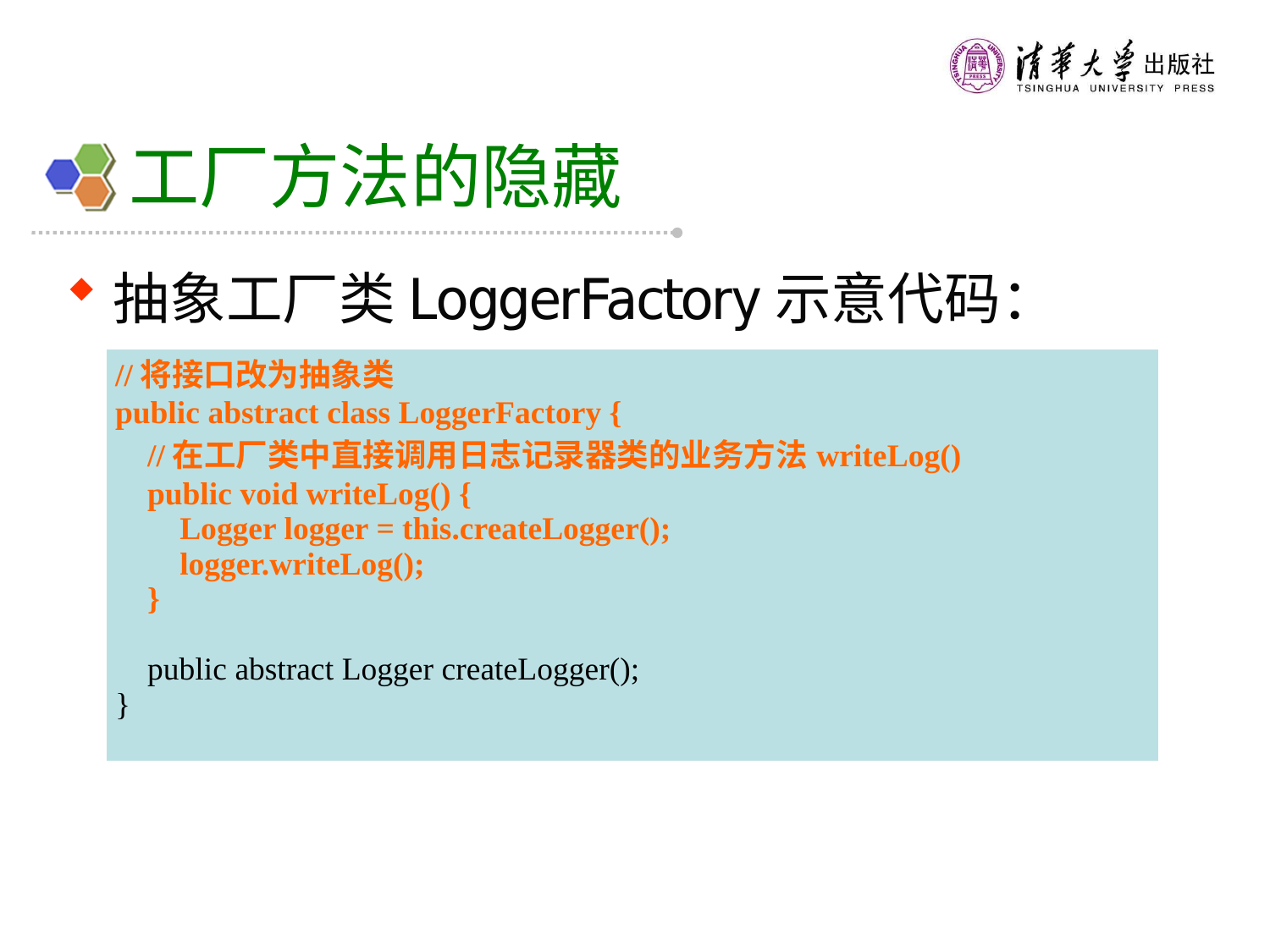

# 工厂方法的隐藏
抽象工厂类LoggerFactory示意代码：

| //将接口改为抽象类 public abstract class LoggerFactory { //在工厂类中直接调用日志记录器类的业务方法writeLog() public void writeLog() { Logger logger = this.createLogger(); logger.writeLog(); } public abstract Logger createLogger(); } |
| --- |